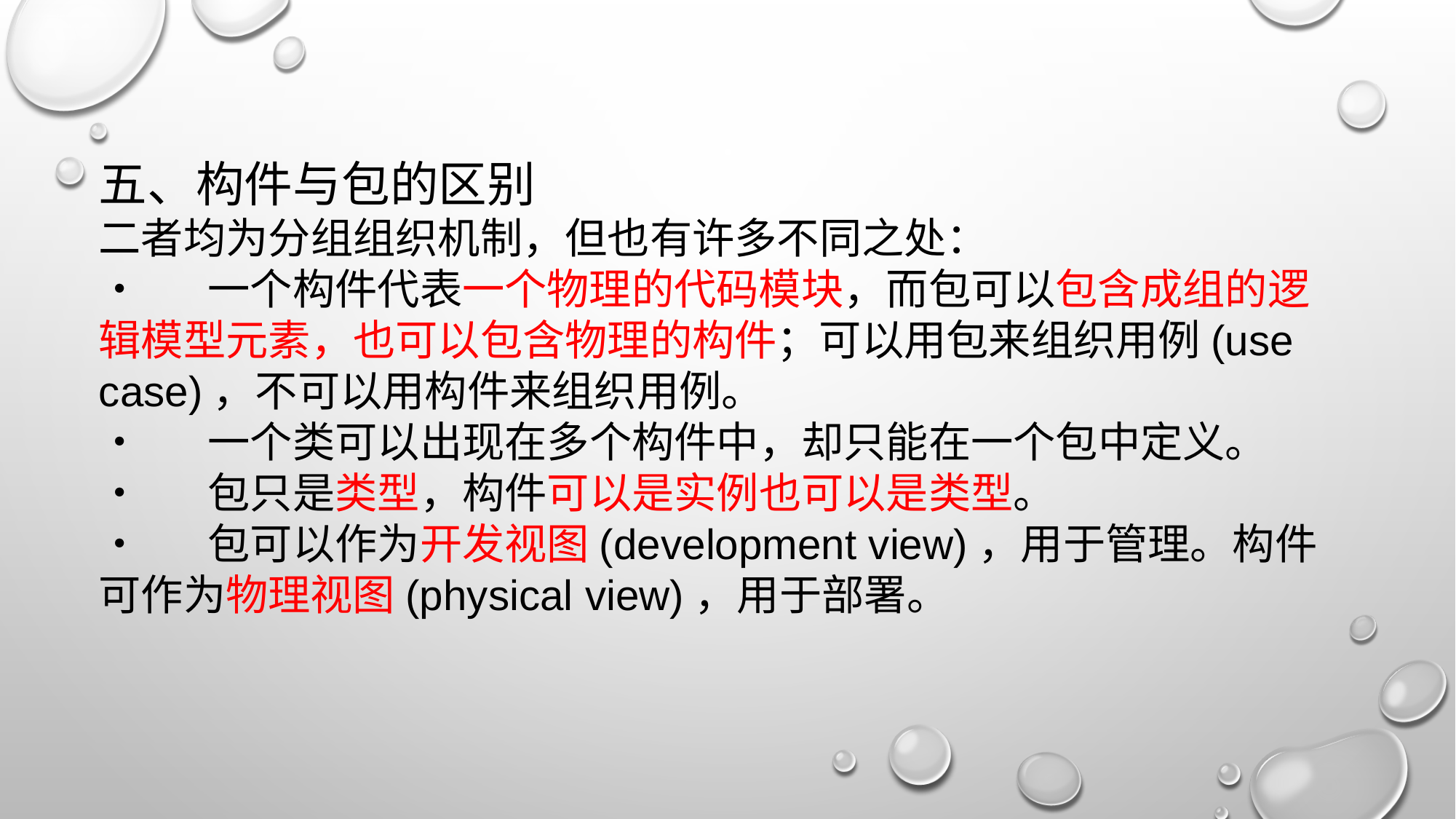

五、构件与包的区别
二者均为分组组织机制，但也有许多不同之处：
•	一个构件代表一个物理的代码模块，而包可以包含成组的逻辑模型元素，也可以包含物理的构件；可以用包来组织用例(use case)，不可以用构件来组织用例。
•	一个类可以出现在多个构件中，却只能在一个包中定义。
•	包只是类型，构件可以是实例也可以是类型。
•	包可以作为开发视图(development view)，用于管理。构件可作为物理视图(physical view)，用于部署。